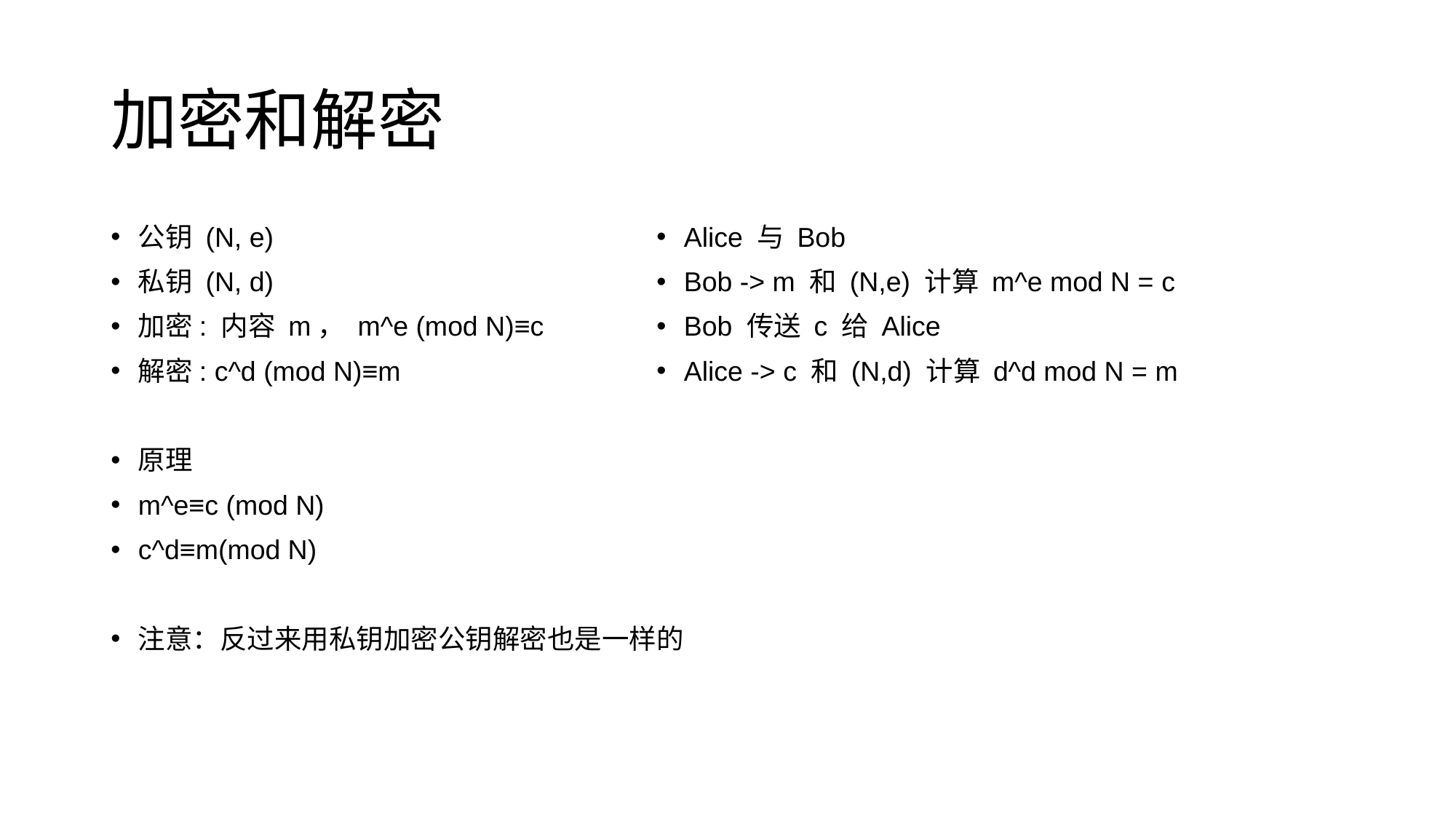

# 加密和解密
公钥 (N, e)
私钥 (N, d)
加密: 内容 m， m^e (mod N)≡c
解密: c^d (mod N)≡m

原理
m^e≡c (mod N)
c^d≡m(mod N)

注意：反过来用私钥加密公钥解密也是一样的
Alice 与 Bob
Bob -> m 和 (N,e) 计算 m^e mod N = c
Bob 传送 c 给 Alice
Alice -> c 和 (N,d) 计算 d^d mod N = m